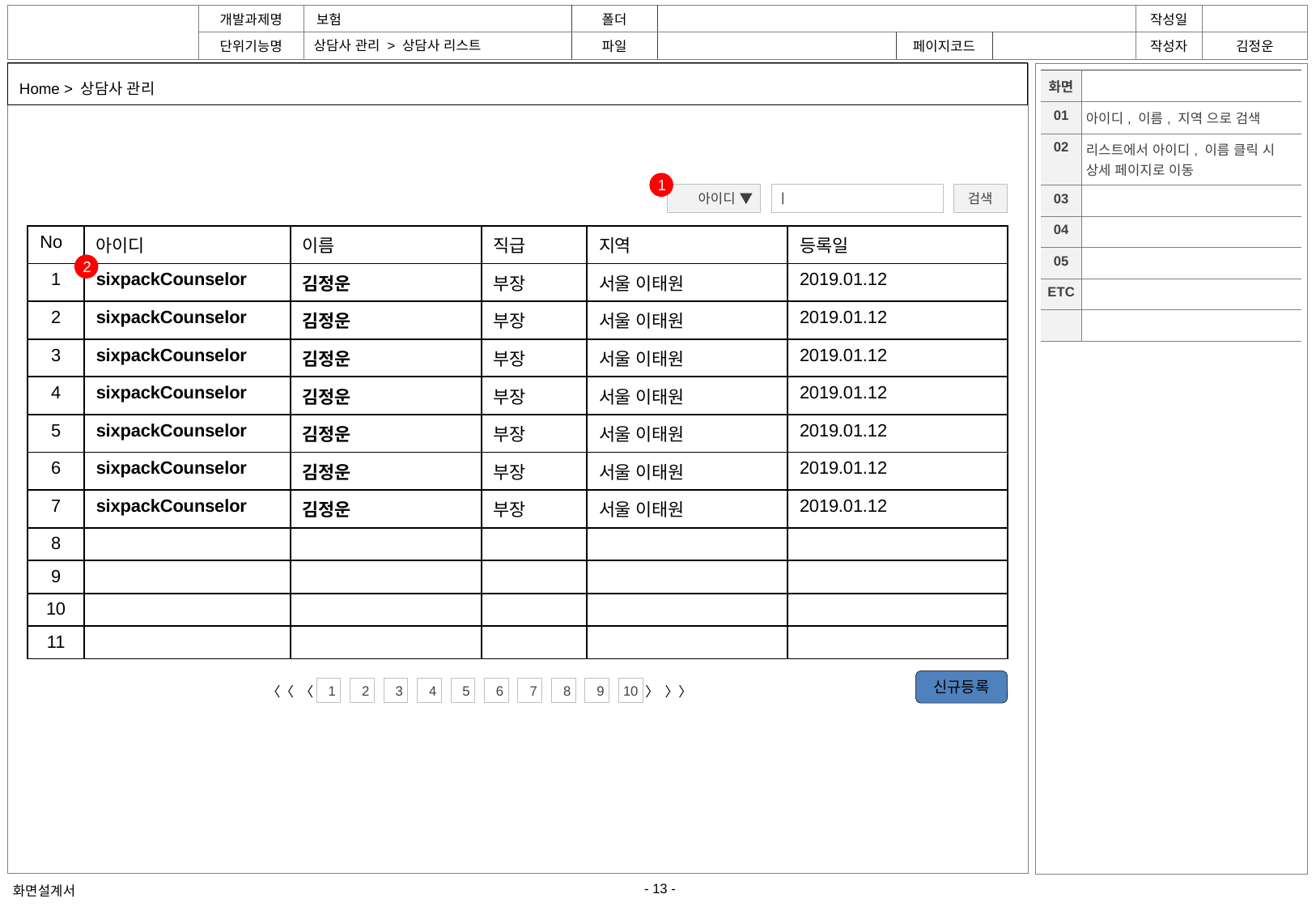

상담사 관리 > 상담사 리스트
Home > 상담사 관리
| 화면 |  |
| --- | --- |
| 01 | 아이디, 이름, 지역 으로 검색 |
| 02 | 리스트에서 아이디, 이름 클릭 시 상세 페이지로 이동 |
| 03 |  |
| 04 |  |
| 05 |  |
| ETC |  |
|  |  |
1
아이디 ▼
ㅣ
검색
| No | 아이디 | 이름 | 직급 | 지역 | 등록일 |
| --- | --- | --- | --- | --- | --- |
| 1 | sixpackCounselor | 김정운 | 부장 | 서울 이태원 | 2019.01.12 |
| 2 | sixpackCounselor | 김정운 | 부장 | 서울 이태원 | 2019.01.12 |
| 3 | sixpackCounselor | 김정운 | 부장 | 서울 이태원 | 2019.01.12 |
| 4 | sixpackCounselor | 김정운 | 부장 | 서울 이태원 | 2019.01.12 |
| 5 | sixpackCounselor | 김정운 | 부장 | 서울 이태원 | 2019.01.12 |
| 6 | sixpackCounselor | 김정운 | 부장 | 서울 이태원 | 2019.01.12 |
| 7 | sixpackCounselor | 김정운 | 부장 | 서울 이태원 | 2019.01.12 |
| 8 |  |  |  |  |  |
| 9 |  |  |  |  |  |
| 10 |  |  |  |  |  |
| 11 |  |  |  |  |  |
2
신규등록
〈〈  〈
1
2
3
4
5
6
7
8
9
10
〉  〉〉